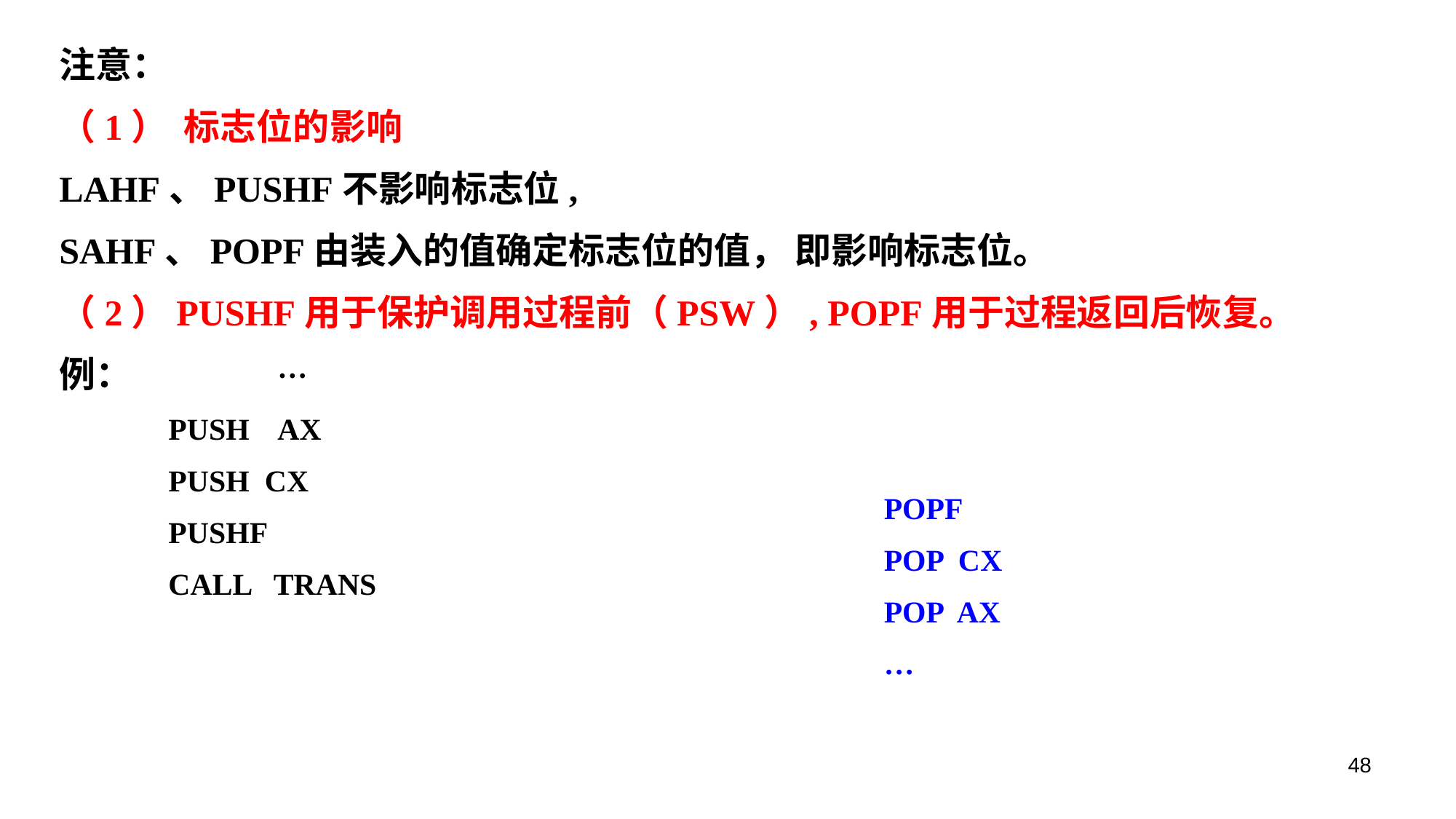

注意：
（1）  标志位的影响
LAHF、PUSHF不影响标志位,
SAHF、POPF由装入的值确定标志位的值， 即影响标志位。
（2）PUSHF用于保护调用过程前（PSW）, POPF用于过程返回后恢复。
例：		…
	PUSH	AX
	PUSH  CX
	PUSHF
	CALL   TRANS

POPF
POP  CX
POP  AX
…

48